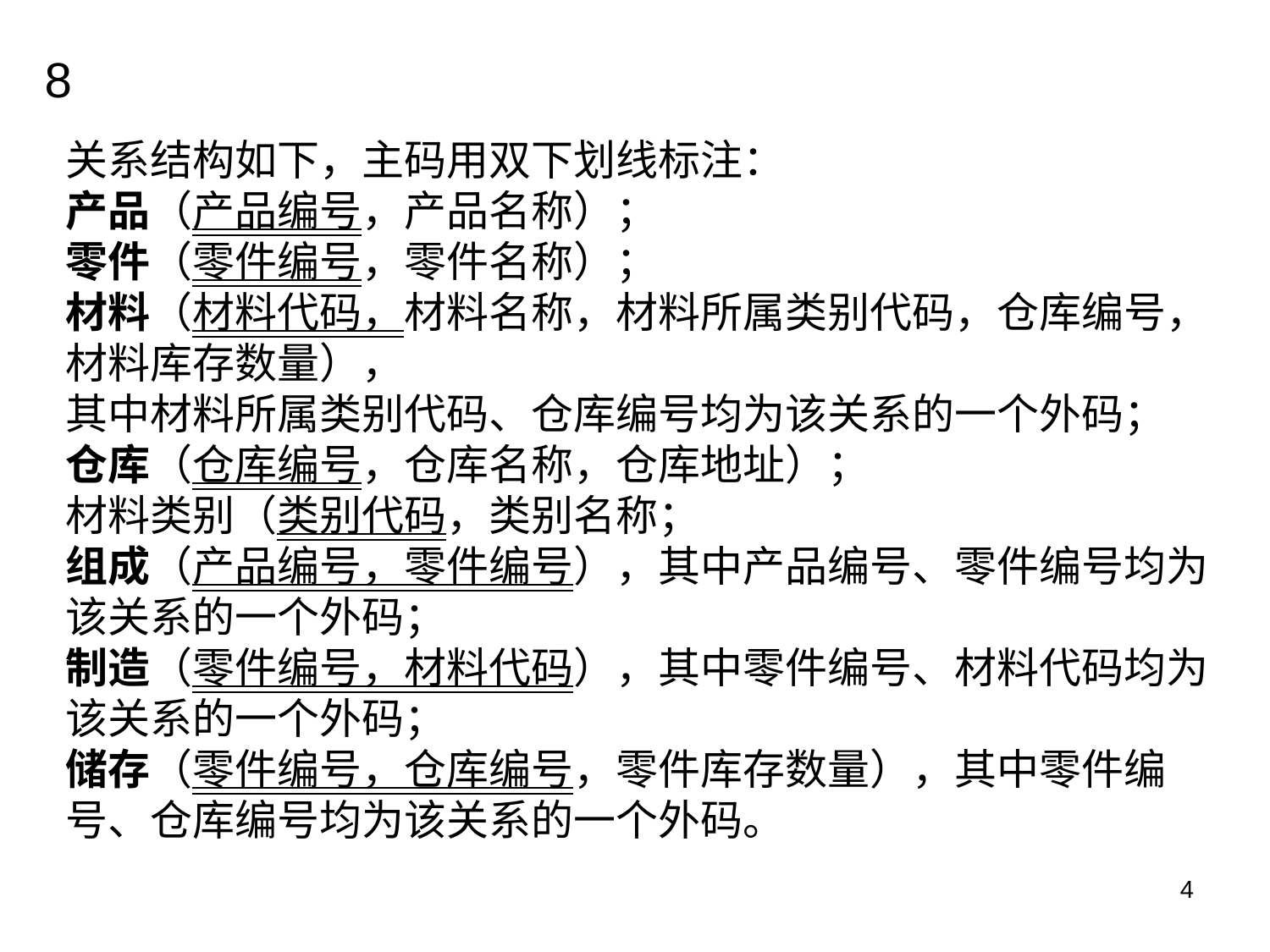

8
关系结构如下，主码用双下划线标注：
产品（产品编号，产品名称）；
零件（零件编号，零件名称）；
材料（材料代码，材料名称，材料所属类别代码，仓库编号，材料库存数量），
其中材料所属类别代码、仓库编号均为该关系的一个外码；
仓库（仓库编号，仓库名称，仓库地址）；
材料类别（类别代码，类别名称；
组成（产品编号，零件编号），其中产品编号、零件编号均为该关系的一个外码；
制造（零件编号，材料代码），其中零件编号、材料代码均为该关系的一个外码；
储存（零件编号，仓库编号，零件库存数量），其中零件编号、仓库编号均为该关系的一个外码。
4